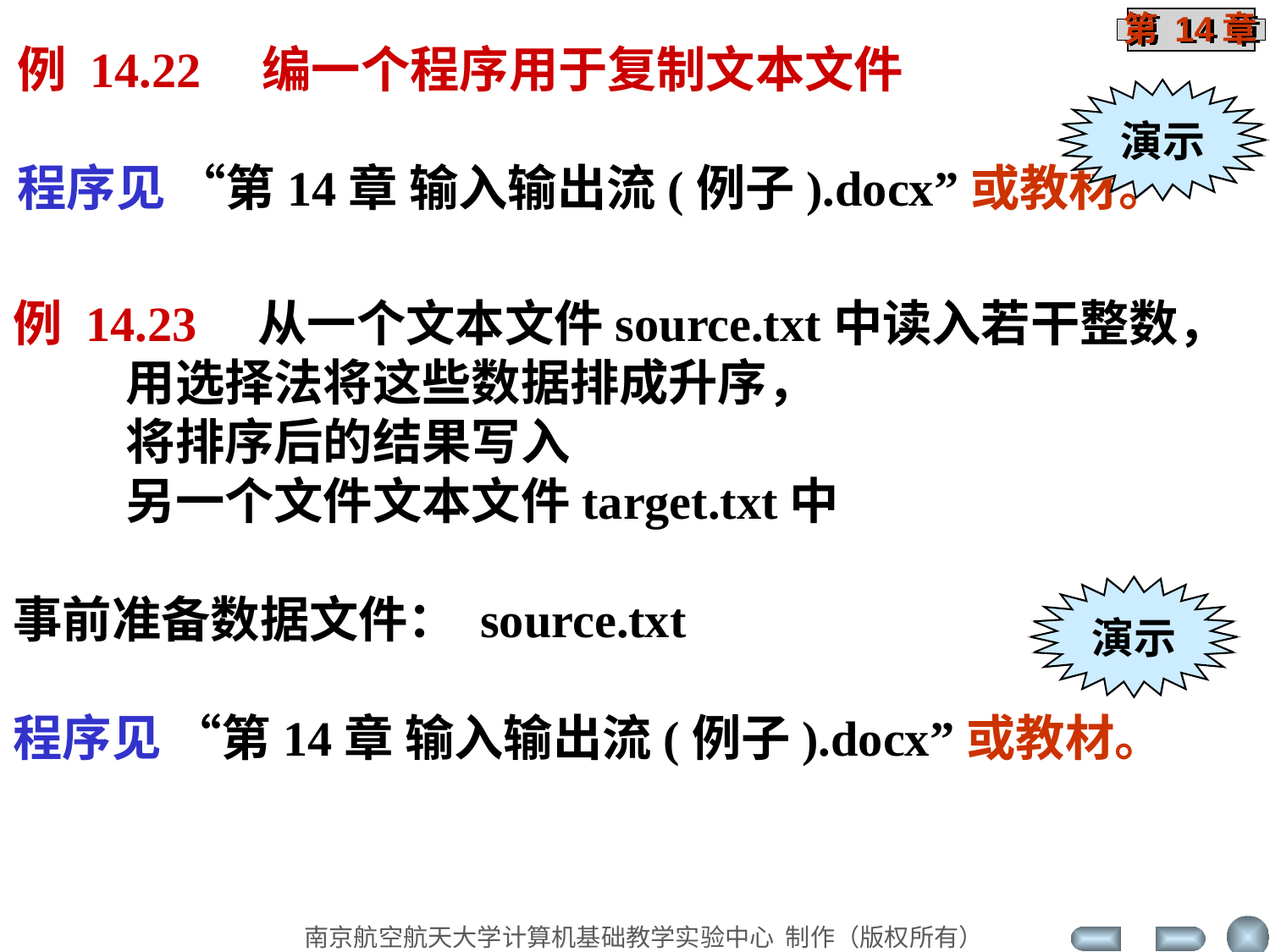

例 14.22    编一个程序用于复制文本文件

程序见 “第14章 输入输出流(例子).docx”或教材。
演示
例 14.23    从一个文本文件source.txt中读入若干整数，
         用选择法将这些数据排成升序，
         将排序后的结果写入
         另一个文件文本文件target.txt中

事前准备数据文件： source.txt

程序见 “第14章 输入输出流(例子).docx”或教材。
演示